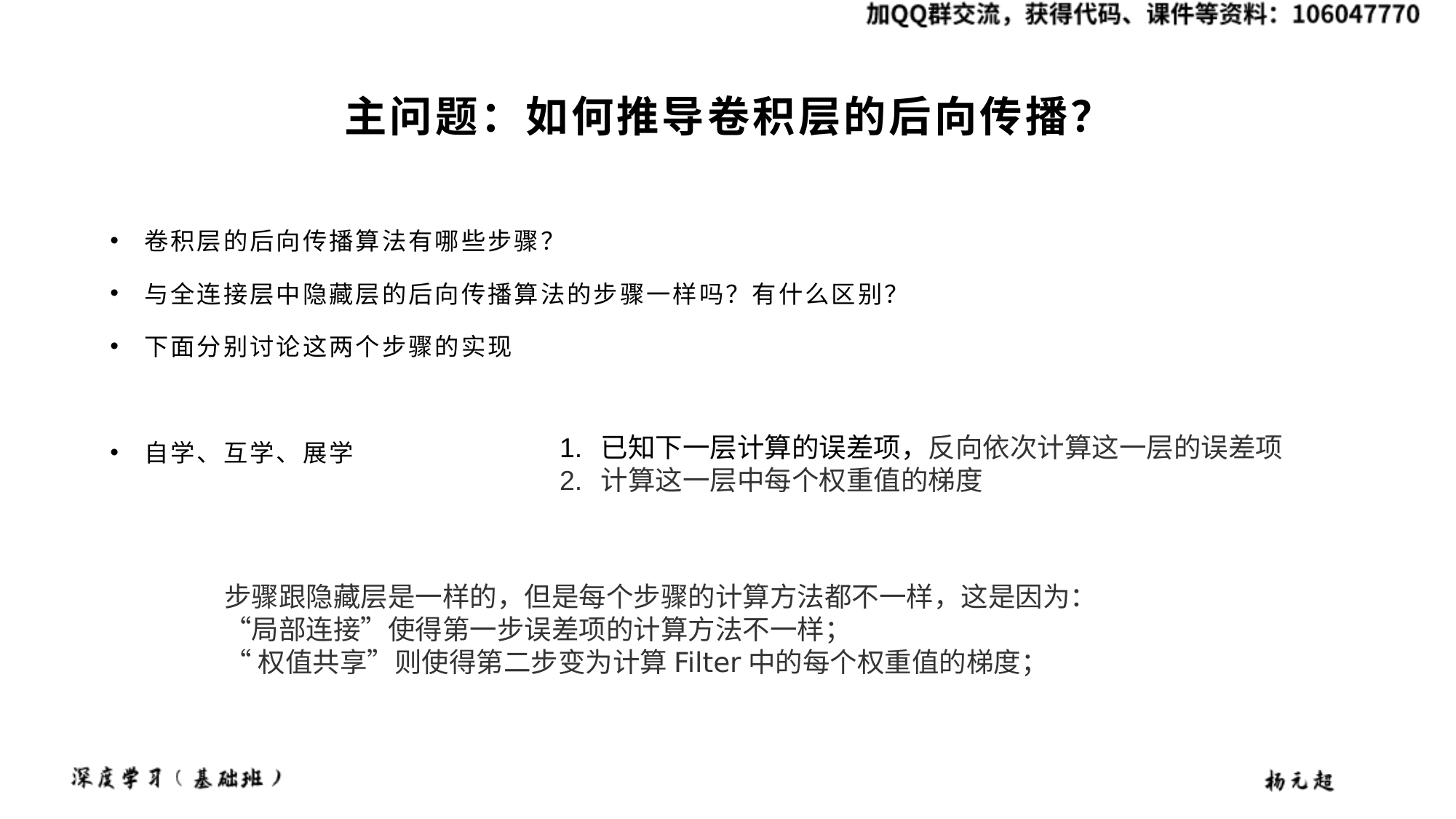

# 主问题：如何推导卷积层的后向传播？
卷积层的后向传播算法有哪些步骤？
与全连接层中隐藏层的后向传播算法的步骤一样吗？有什么区别？
下面分别讨论这两个步骤的实现

自学、互学、展学

已知下一层计算的误差项，反向依次计算这一层的误差项
计算这一层中每个权重值的梯度
步骤跟隐藏层是一样的，但是每个步骤的计算方法都不一样，这是因为：
“局部连接”使得第一步误差项的计算方法不一样；
“权值共享”则使得第二步变为计算Filter中的每个权重值的梯度；